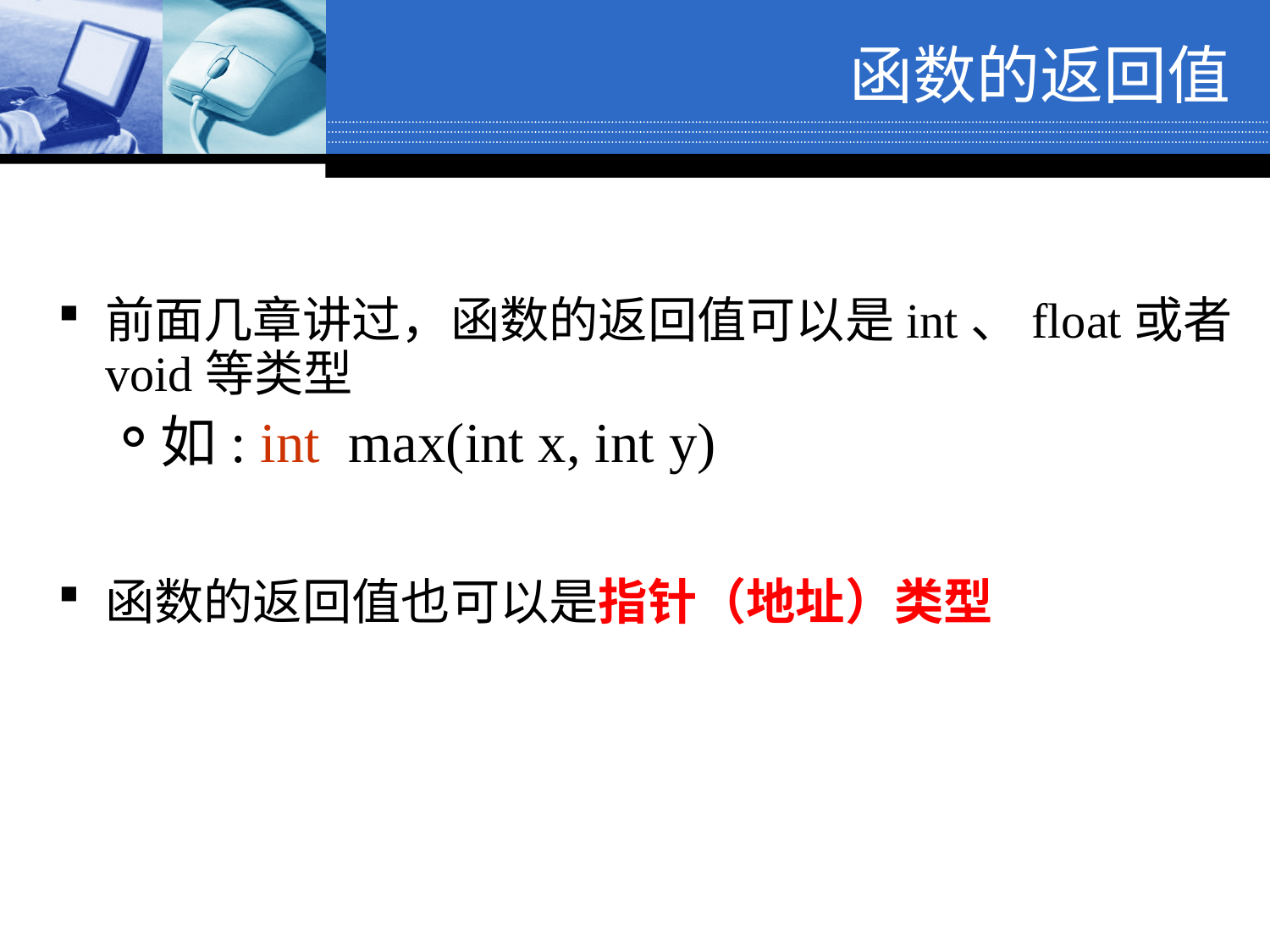

# 函数的返回值
前面几章讲过，函数的返回值可以是int、float或者void等类型
如: int  max(int x, int y)

函数的返回值也可以是指针（地址）类型